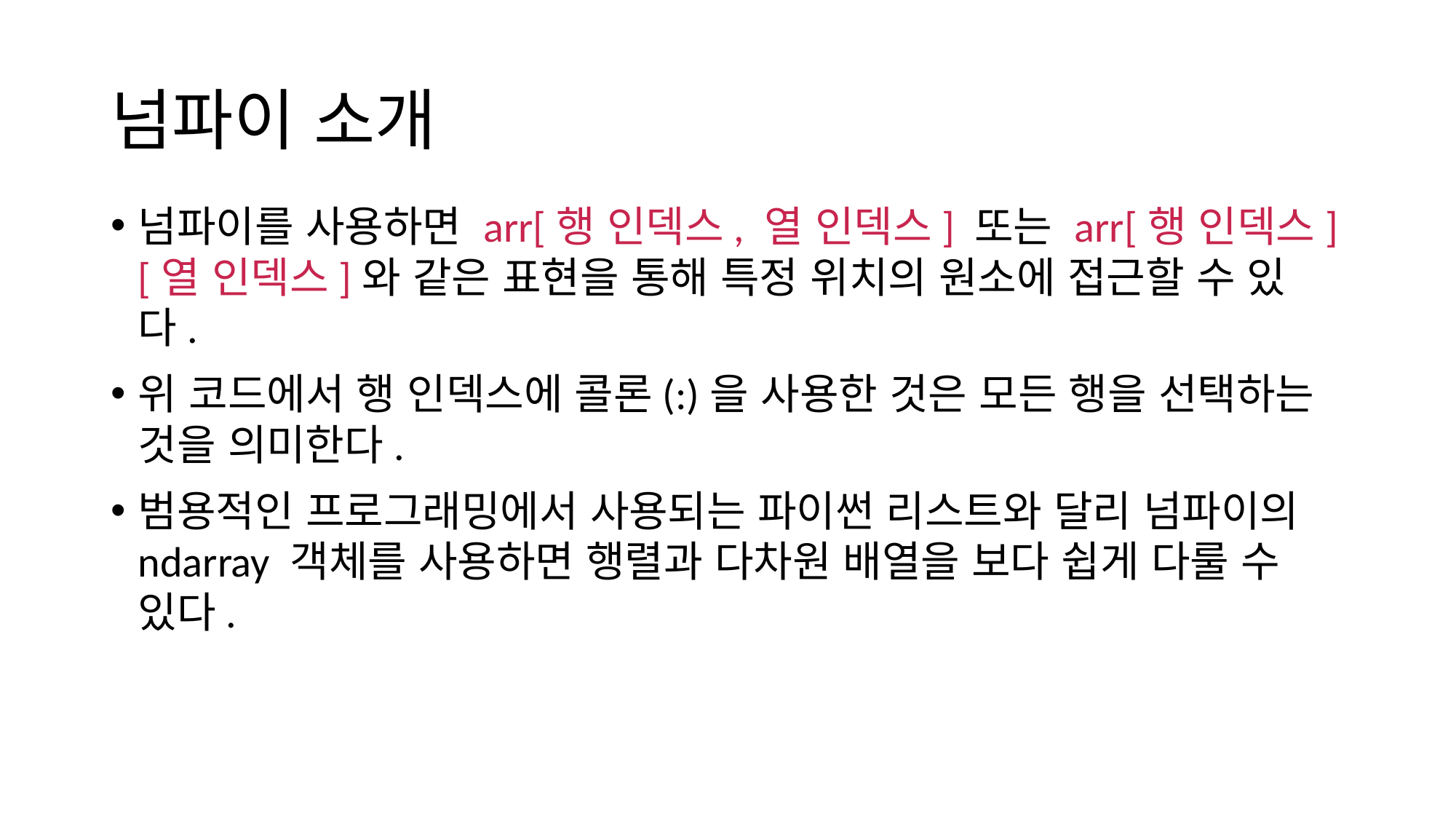

# 넘파이 소개
넘파이를 사용하면 arr[행 인덱스, 열 인덱스] 또는 arr[행 인덱스][열 인덱스]와 같은 표현을 통해 특정 위치의 원소에 접근할 수 있다.
위 코드에서 행 인덱스에 콜론(:)을 사용한 것은 모든 행을 선택하는 것을 의미한다.
범용적인 프로그래밍에서 사용되는 파이썬 리스트와 달리 넘파이의 ndarray 객체를 사용하면 행렬과 다차원 배열을 보다 쉽게 다룰 수 있다.